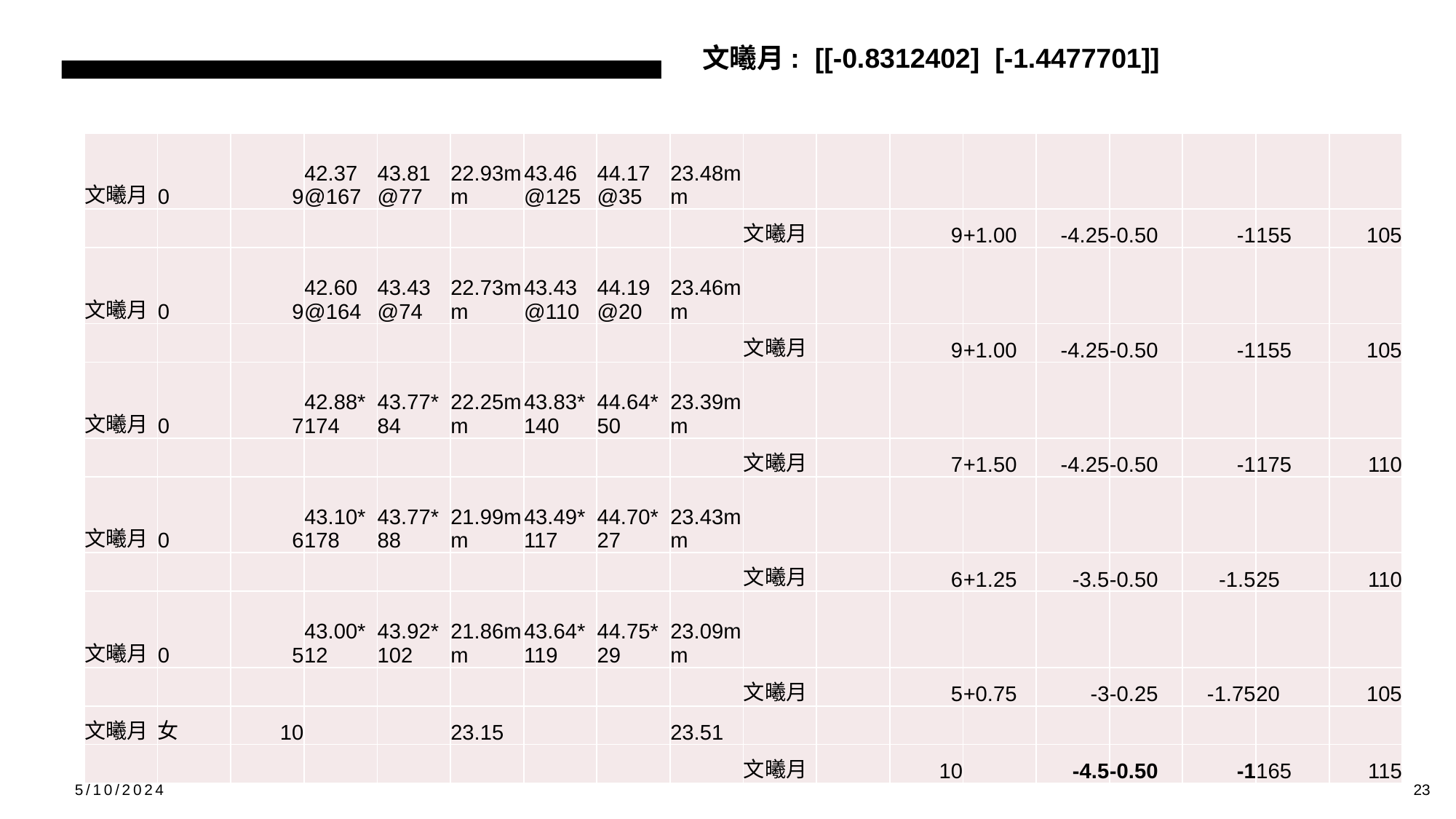

文曦月:  [[-0.8312402]  [-1.4477701]]
| 文曦月 | 0 | 9 | 42.37@167 | 43.81@77 | 22.93mm | 43.46@125 | 44.17@35 | 23.48mm |  |  |  |  |  |  |  |  |  |
| --- | --- | --- | --- | --- | --- | --- | --- | --- | --- | --- | --- | --- | --- | --- | --- | --- | --- |
|  |  |  |  |  |  |  |  |  | 文曦月 |  | 9 | +1.00 | -4.25 | -0.50 | -1 | 155 | 105 |
| 文曦月 | 0 | 9 | 42.60@164 | 43.43@74 | 22.73mm | 43.43@110 | 44.19@20 | 23.46mm |  |  |  |  |  |  |  |  |  |
|  |  |  |  |  |  |  |  |  | 文曦月 |  | 9 | +1.00 | -4.25 | -0.50 | -1 | 155 | 105 |
| 文曦月 | 0 | 7 | 42.88\*174 | 43.77\*84 | 22.25mm | 43.83\*140 | 44.64\*50 | 23.39mm |  |  |  |  |  |  |  |  |  |
|  |  |  |  |  |  |  |  |  | 文曦月 |  | 7 | +1.50 | -4.25 | -0.50 | -1 | 175 | 110 |
| 文曦月 | 0 | 6 | 43.10\*178 | 43.77\*88 | 21.99mm | 43.49\*117 | 44.70\*27 | 23.43mm |  |  |  |  |  |  |  |  |  |
|  |  |  |  |  |  |  |  |  | 文曦月 |  | 6 | +1.25 | -3.5 | -0.50 | -1.5 | 25 | 110 |
| 文曦月 | 0 | 5 | 43.00\*12 | 43.92\*102 | 21.86mm | 43.64\*119 | 44.75\*29 | 23.09mm |  |  |  |  |  |  |  |  |  |
|  |  |  |  |  |  |  |  |  | 文曦月 |  | 5 | +0.75 | -3 | -0.25 | -1.75 | 20 | 105 |
| 文曦月 | 女 | 10 |  |  | 23.15 |  |  | 23.51 |  |  |  |  |  |  |  |  |  |
|  |  |  |  |  |  |  |  |  | 文曦月 |  | 10 |  | -4.5 | -0.50 | -1 | 165 | 115 |
5/10/2024
23